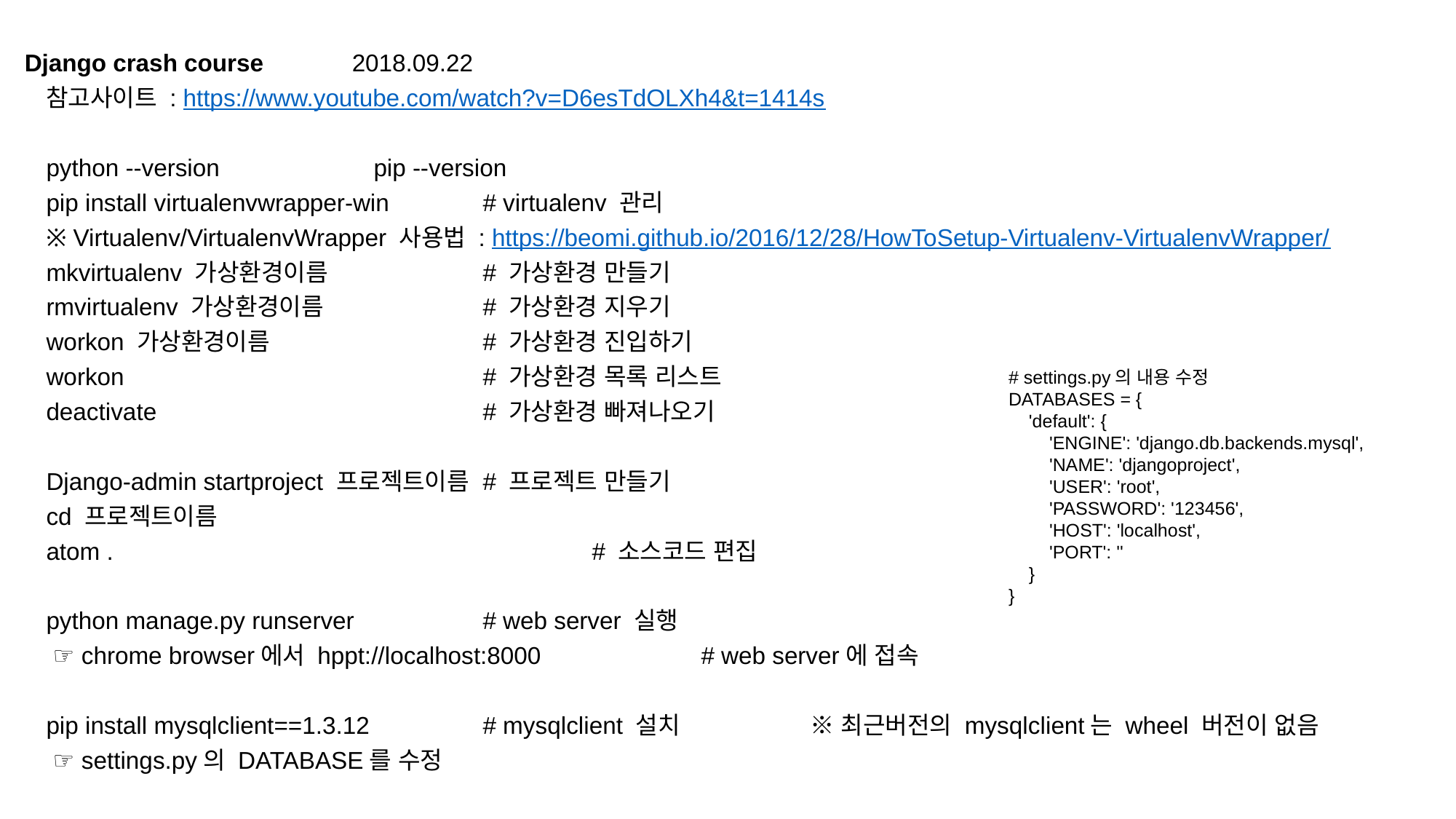

Django crash course	2018.09.22
참고사이트 : https://www.youtube.com/watch?v=D6esTdOLXh4&t=1414s

python --version 		pip --version
pip install virtualenvwrapper-win	# virtualenv 관리
※ Virtualenv/VirtualenvWrapper 사용법 : https://beomi.github.io/2016/12/28/HowToSetup-Virtualenv-VirtualenvWrapper/
mkvirtualenv 가상환경이름		# 가상환경 만들기
rmvirtualenv 가상환경이름		# 가상환경 지우기
workon 가상환경이름		# 가상환경 진입하기
workon				# 가상환경 목록 리스트
deactivate			# 가상환경 빠져나오기

Django-admin startproject 프로젝트이름	# 프로젝트 만들기
cd 프로젝트이름
atom .					# 소스코드 편집

python manage.py runserver		# web server 실행
 ☞ chrome browser에서 hppt://localhost:8000		# web server에 접속

pip install mysqlclient==1.3.12		# mysqlclient 설치 		※ 최근버전의 mysqlclient는 wheel 버전이 없음
 ☞ settings.py의 DATABASE를 수정
# settings.py의 내용 수정
DATABASES = {
    'default': {
        'ENGINE': 'django.db.backends.mysql',
        'NAME': 'djangoproject',
        'USER': 'root',
        'PASSWORD': '123456',
        'HOST': 'localhost',
        'PORT': ''
    }
}